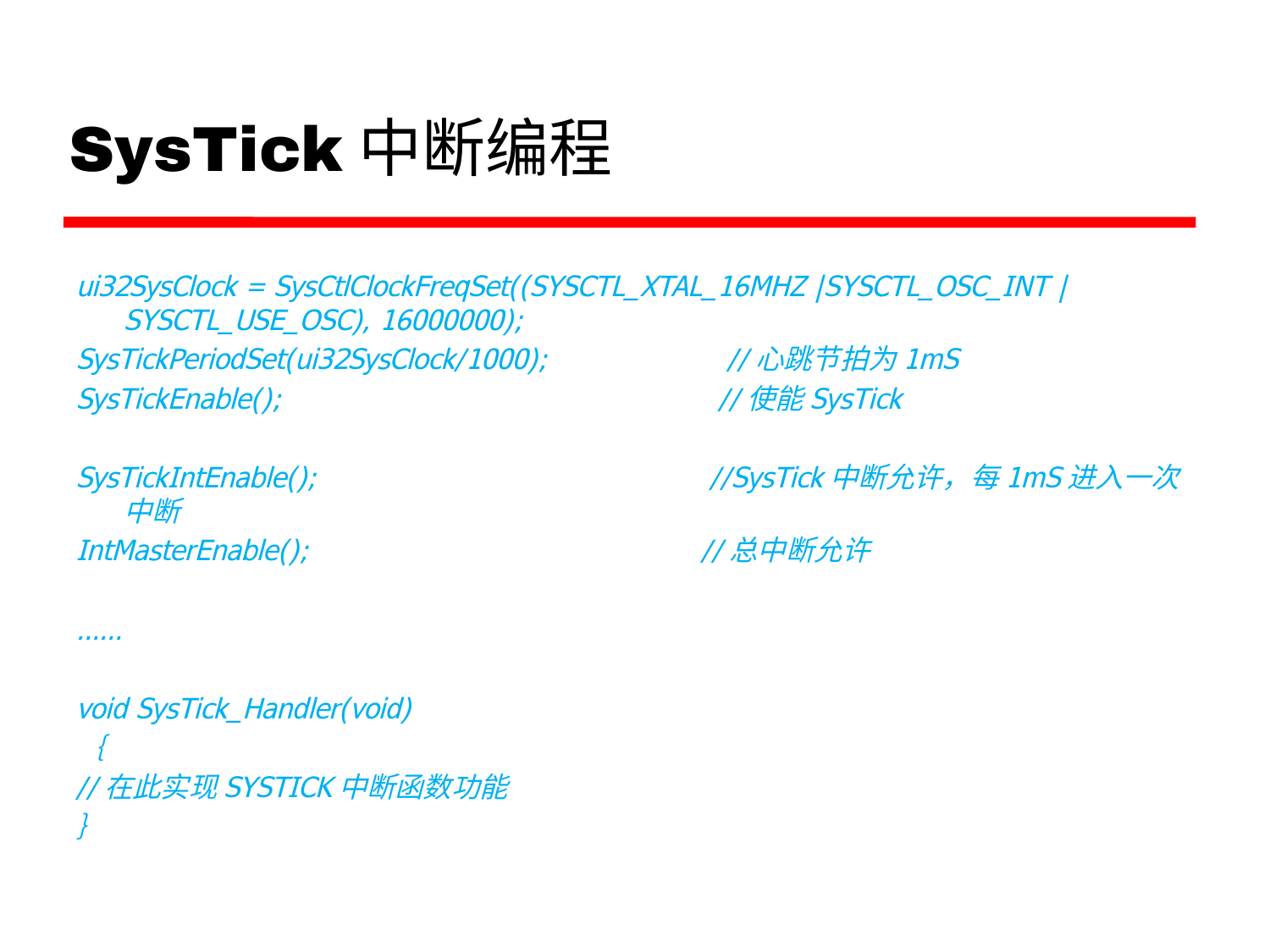

# SysTick中断编程
ui32SysClock = SysCtlClockFreqSet((SYSCTL_XTAL_16MHZ |SYSCTL_OSC_INT |SYSCTL_USE_OSC), 16000000);
SysTickPeriodSet(ui32SysClock/1000);	           //心跳节拍为1mS
SysTickEnable();			          //使能SysTick

SysTickIntEnable();			         //SysTick中断允许，每1mS进入一次中断
IntMasterEnable();			        //总中断允许

……

void SysTick_Handler(void)
｛
//在此实现SYSTICK中断函数功能
｝